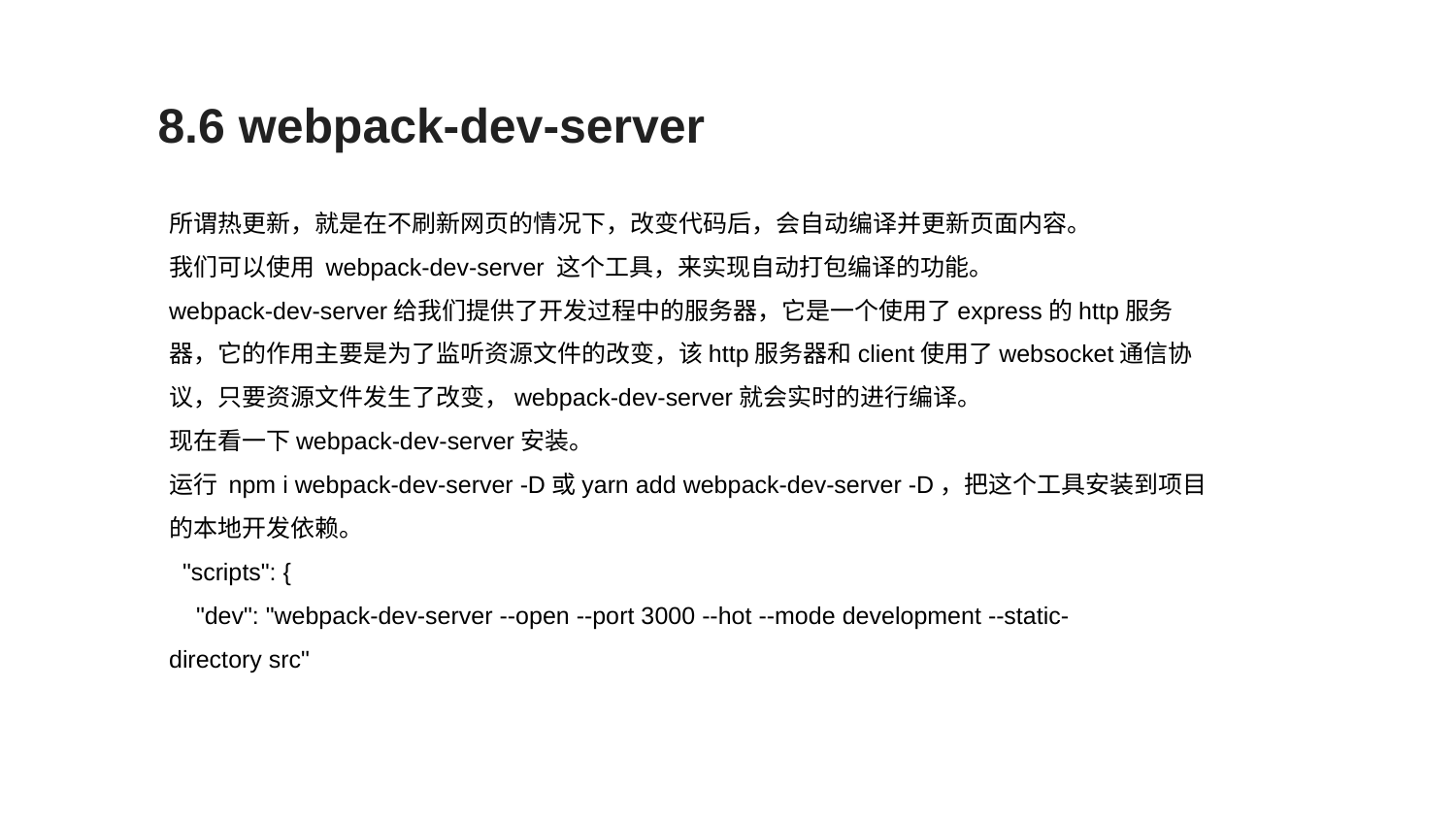

8.6 webpack-dev-server
所谓热更新，就是在不刷新网页的情况下，改变代码后，会自动编译并更新页面内容。
我们可以使用 webpack-dev-server 这个工具，来实现自动打包编译的功能。
webpack-dev-server给我们提供了开发过程中的服务器，它是一个使用了express的http服务器，它的作用主要是为了监听资源文件的改变，该http服务器和client使用了websocket通信协议，只要资源文件发生了改变，webpack-dev-server就会实时的进行编译。
现在看一下webpack-dev-server安装。
运行 npm i webpack-dev-server -D或yarn add webpack-dev-server -D，把这个工具安装到项目的本地开发依赖。
  "scripts": {
    "dev": "webpack-dev-server --open --port 3000 --hot --mode development --static-directory src"